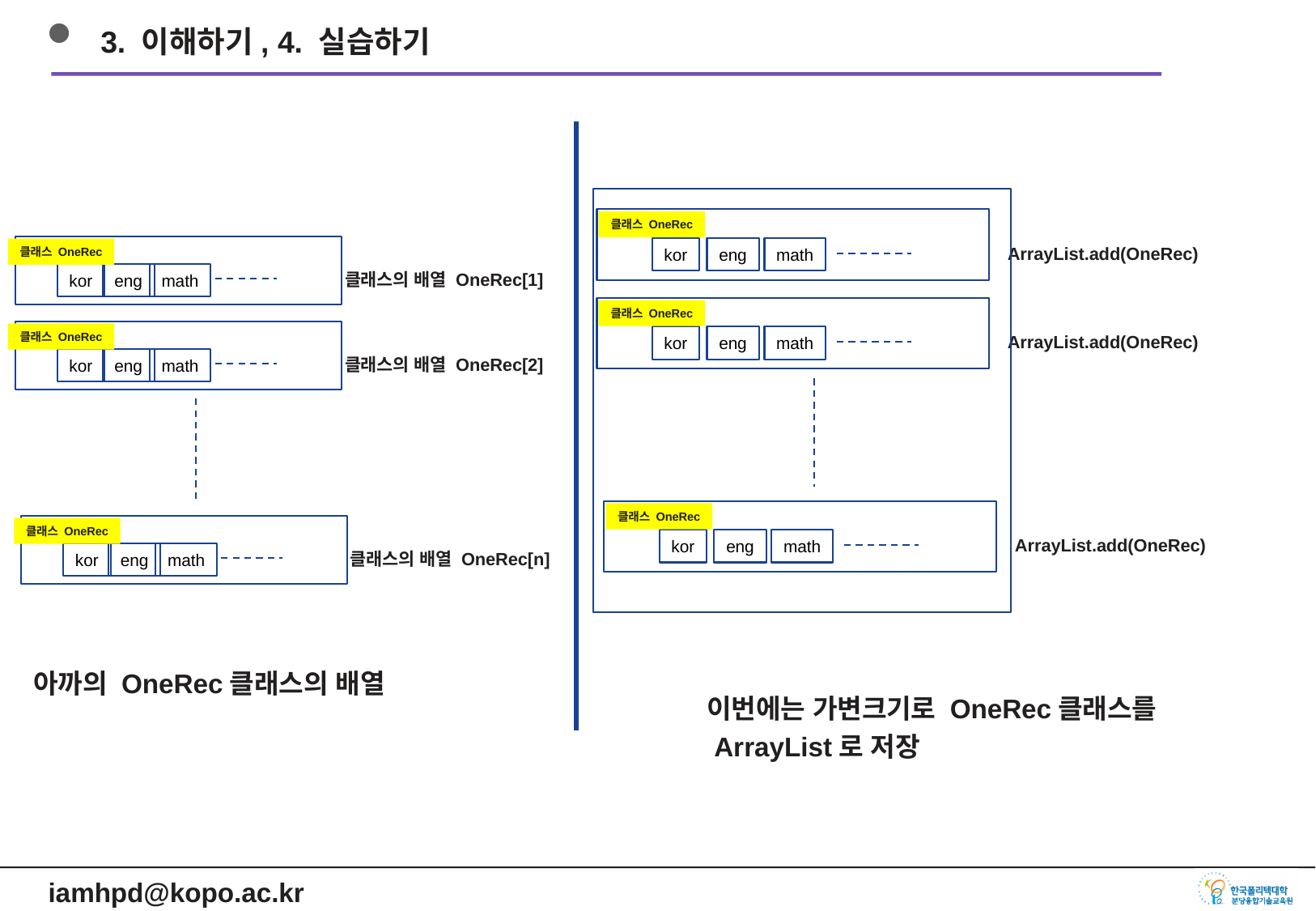

3. 이해하기, 4. 실습하기

클래스 OneRec
ArrayList.add(OneRec)
kor
eng
math

클래스 OneRec
ArrayList.add(OneRec)
kor
eng
math

클래스 OneRec
ArrayList.add(OneRec)
kor
eng
math

클래스 OneRec
클래스의 배열 OneRec[1]
kor
eng
math

클래스 OneRec
클래스의 배열 OneRec[2]
kor
eng
math

클래스 OneRec
클래스의 배열 OneRec[n]
kor
eng
math
아까의 OneRec클래스의 배열
이번에는 가변크기로 OneRec클래스를
 ArrayList로 저장